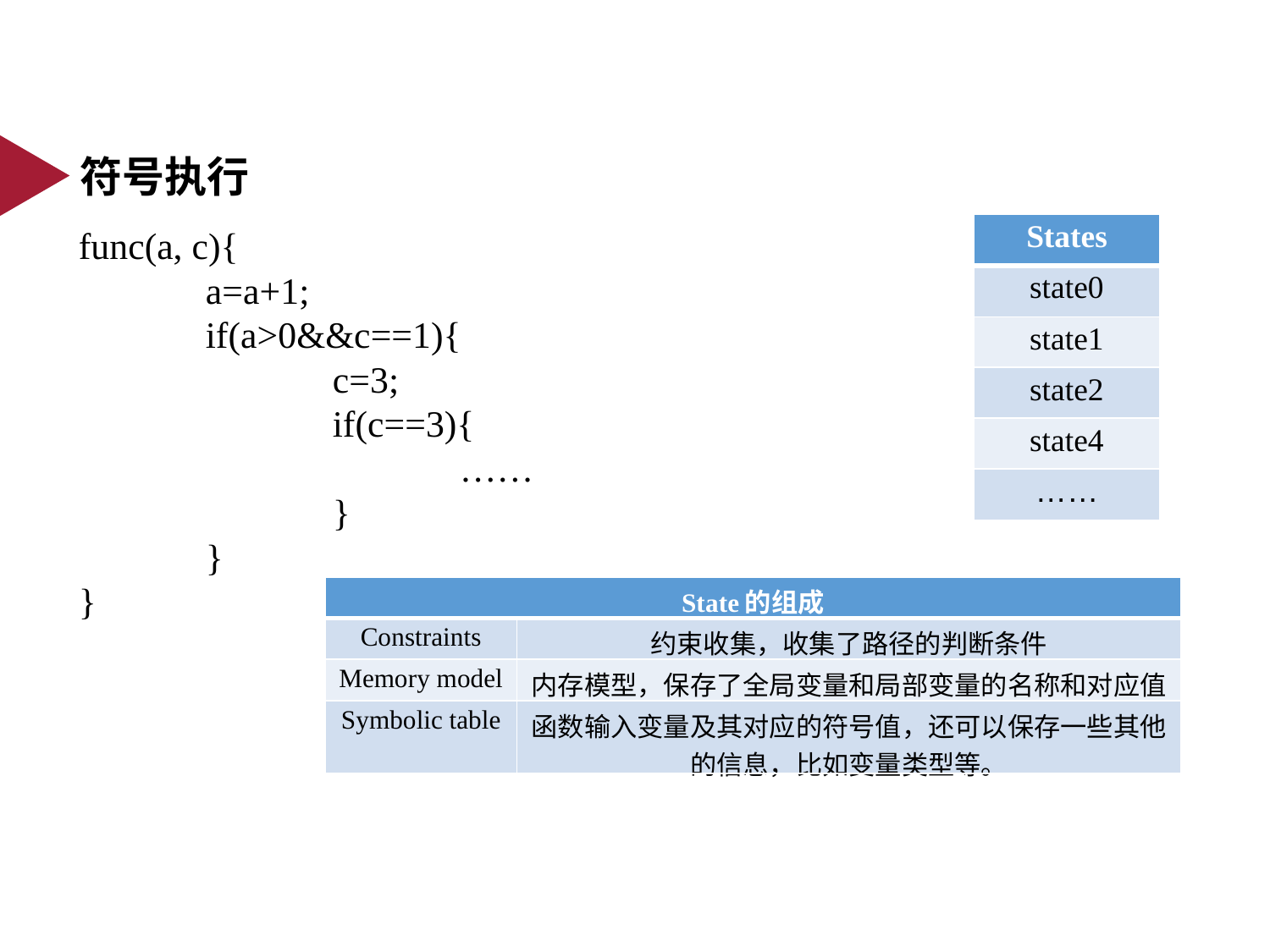

符号执行
| States |
| --- |
| state0 |
| state1 |
| state2 |
| state4 |
| …… |
func(a, c){
	a=a+1;
	if(a>0&&c==1){
		c=3;
		if(c==3){
		 	……
		}
	}
}
| State的组成 |  |
| --- | --- |
| Constraints | 约束收集，收集了路径的判断条件 |
| Memory model | 内存模型，保存了全局变量和局部变量的名称和对应值 |
| Symbolic table | 函数输入变量及其对应的符号值，还可以保存一些其他的信息，比如变量类型等。 |